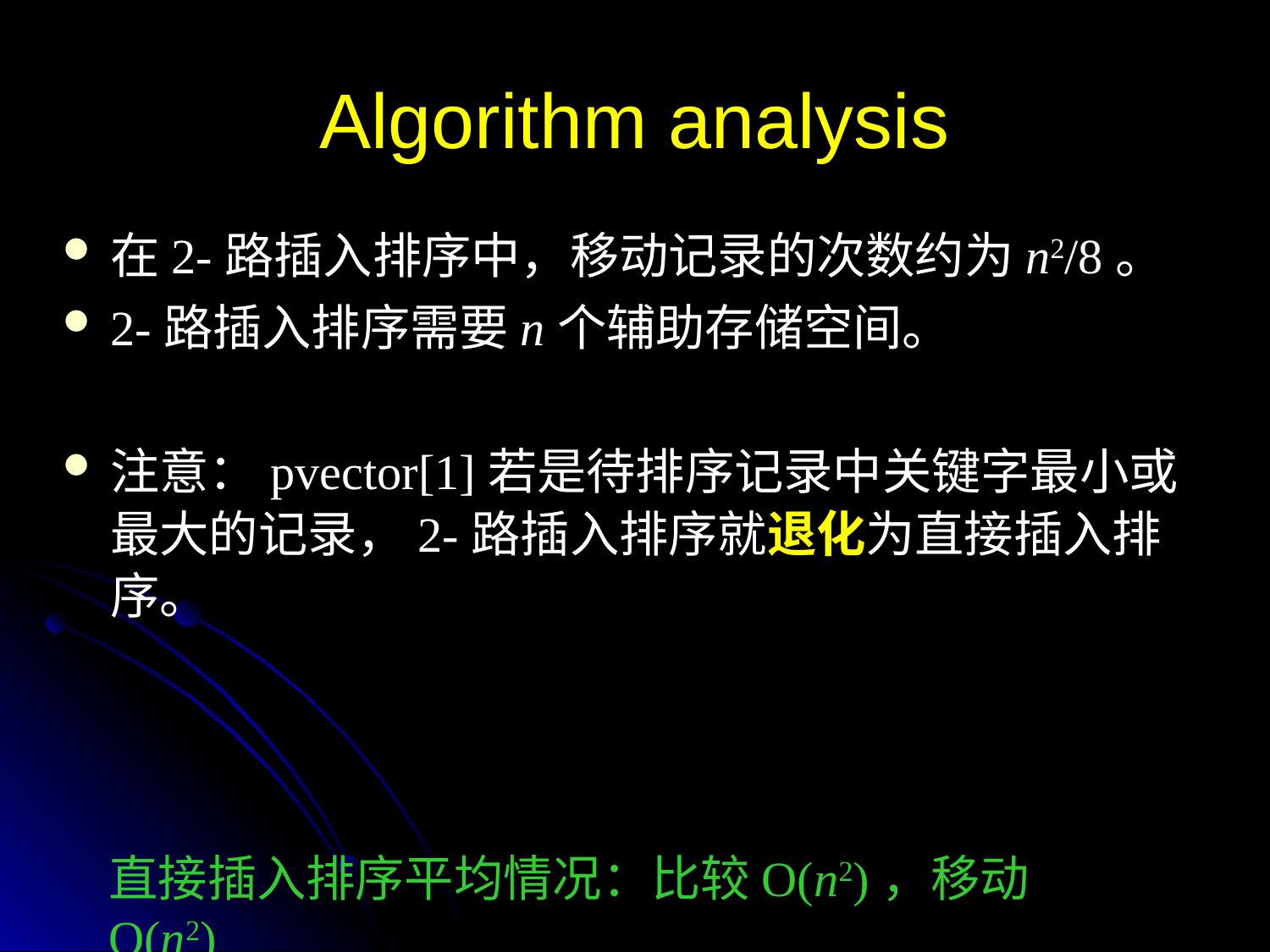

# Algorithm analysis
在2-路插入排序中，移动记录的次数约为n2/8。
2-路插入排序需要n个辅助存储空间。

注意：pvector[1]若是待排序记录中关键字最小或最大的记录，2-路插入排序就退化为直接插入排序。
直接插入排序平均情况：比较O(n2)，移动O(n2)